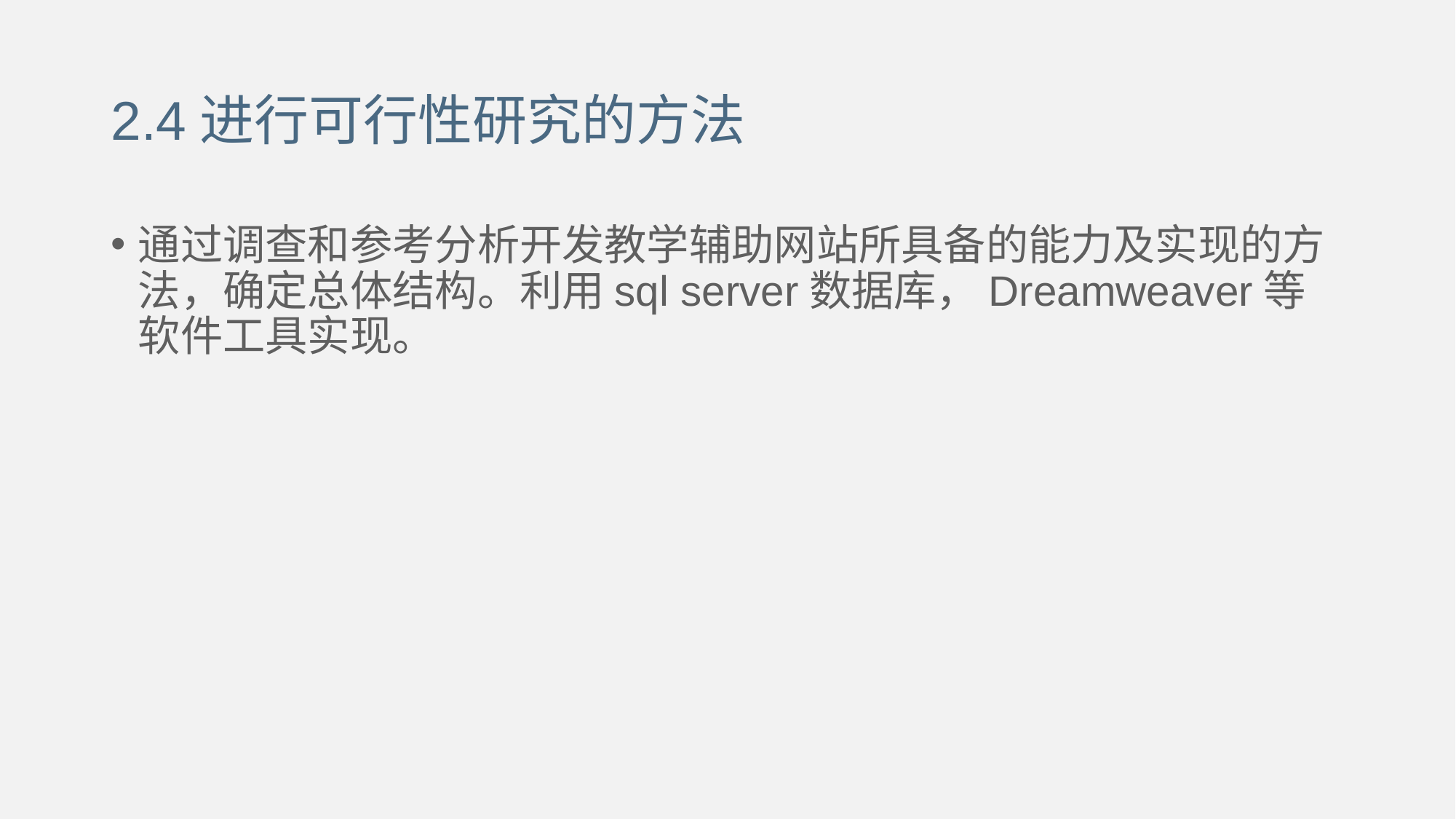

2.4进行可行性研究的方法
通过调查和参考分析开发教学辅助网站所具备的能力及实现的方法，确定总体结构。利用sql server数据库，Dreamweaver等软件工具实现。